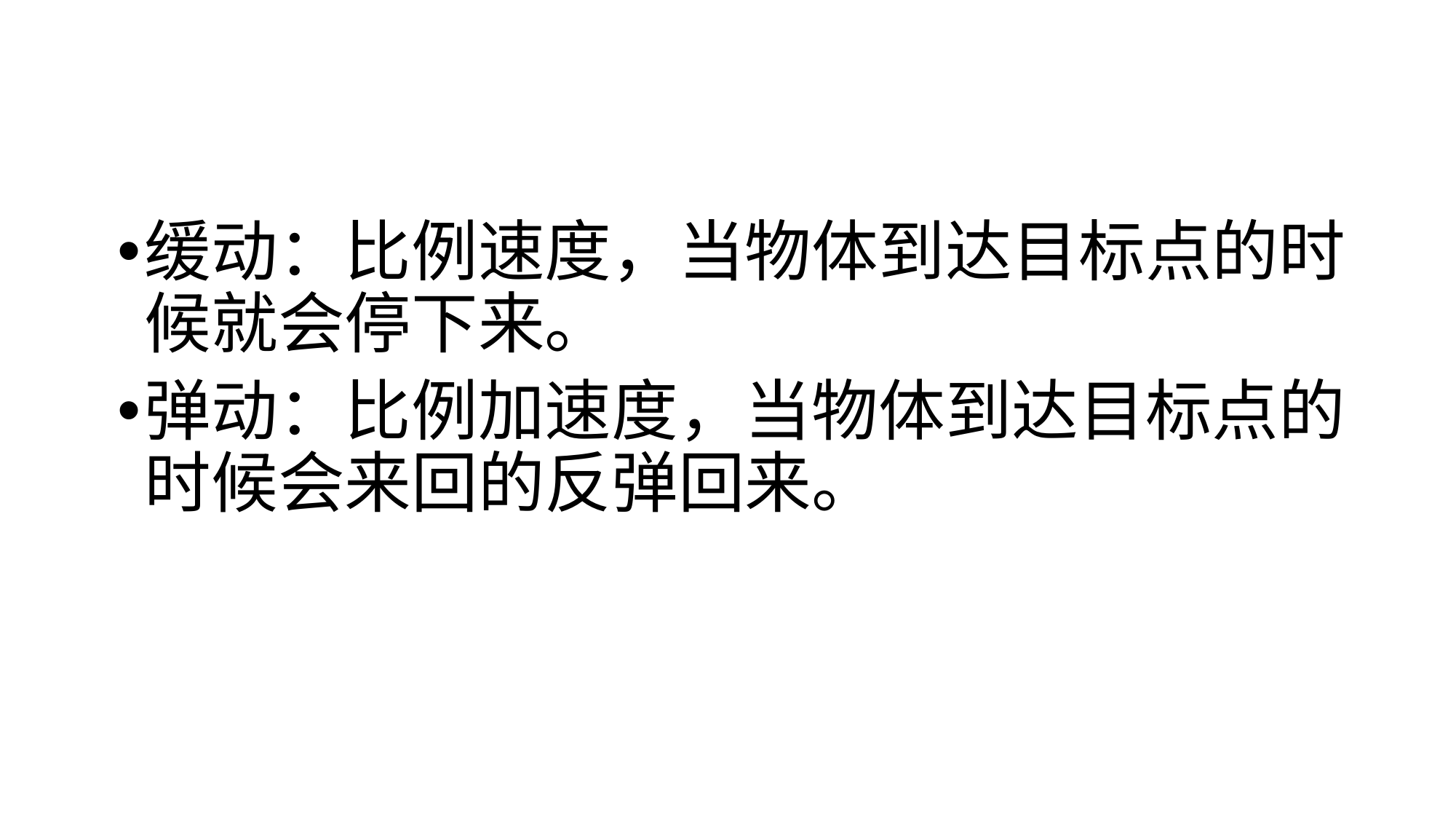

缓动：比例速度，当物体到达目标点的时候就会停下来。
弹动：比例加速度，当物体到达目标点的时候会来回的反弹回来。